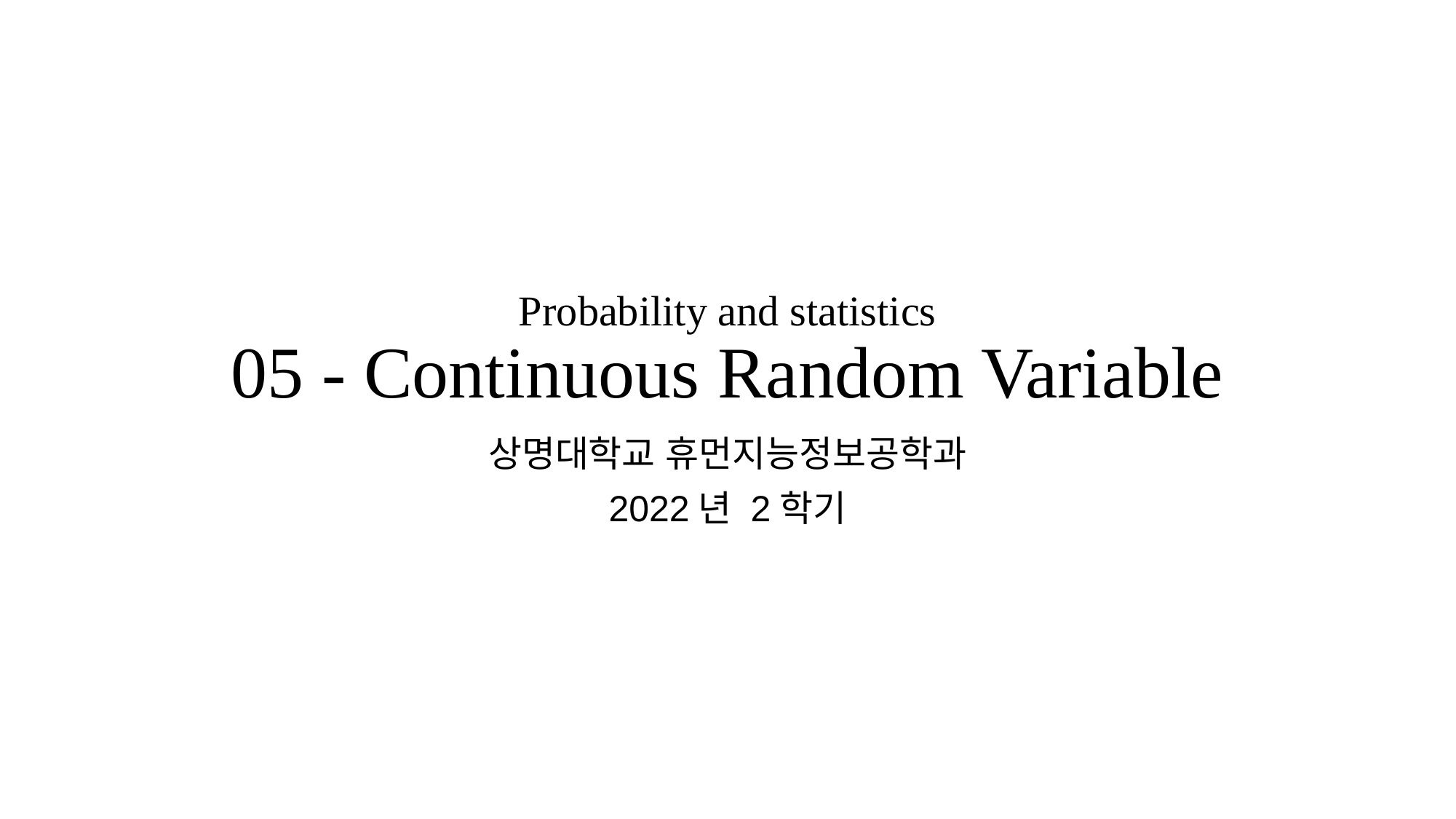

# Probability and statistics 05 - Continuous Random Variable
상명대학교 휴먼지능정보공학과
2022년 2학기